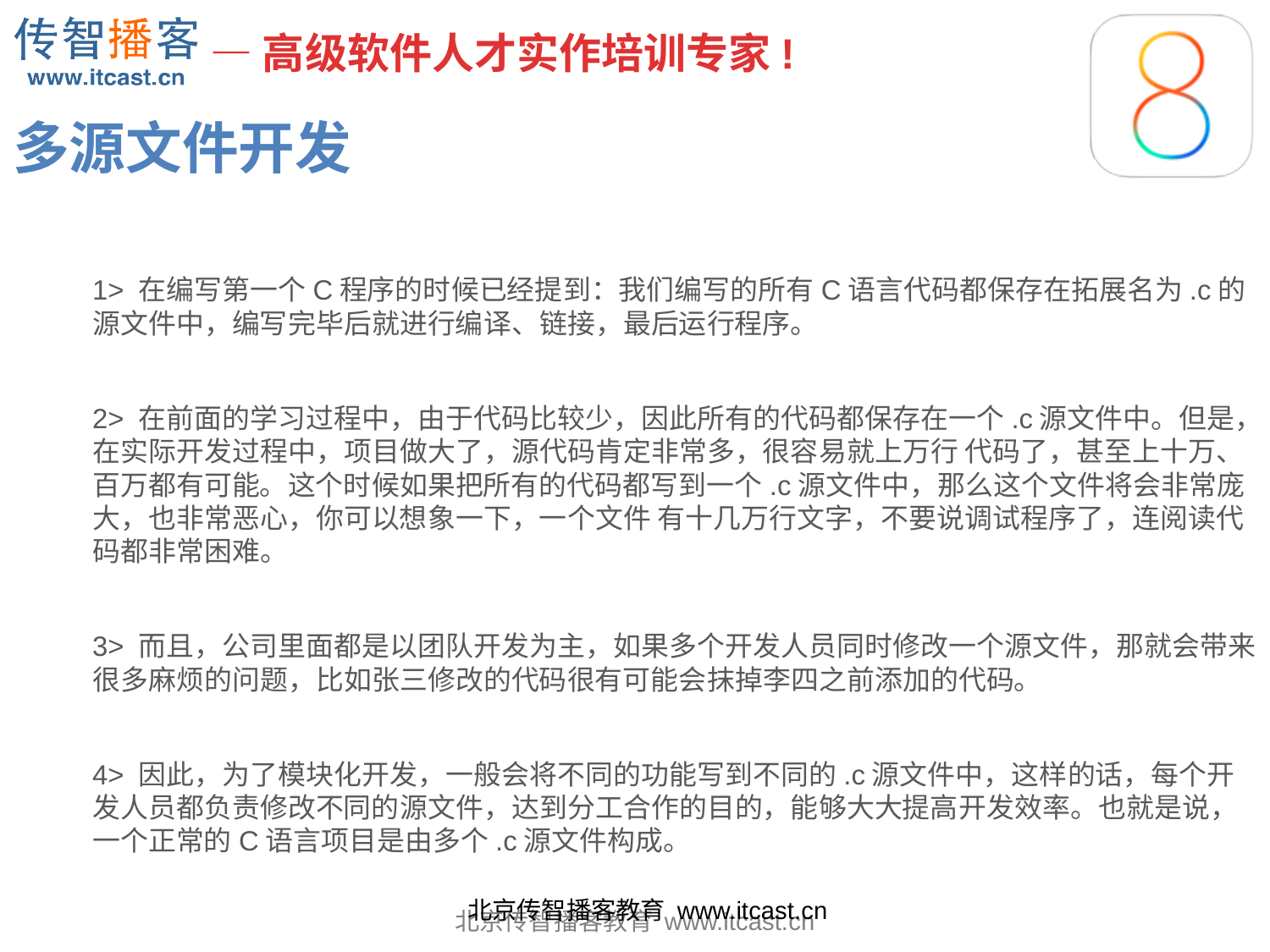

多源文件开发
1> 在编写第一个C程序的时候已经提到：我们编写的所有C语言代码都保存在拓展名为.c的源文件中，编写完毕后就进行编译、链接，最后运行程序。

2> 在前面的学习过程中，由于代码比较少，因此所有的代码都保存在一个.c源文件中。但是，在实际开发过程中，项目做大了，源代码肯定非常多，很容易就上万行 代码了，甚至上十万、百万都有可能。这个时候如果把所有的代码都写到一个.c源文件中，那么这个文件将会非常庞大，也非常恶心，你可以想象一下，一个文件 有十几万行文字，不要说调试程序了，连阅读代码都非常困难。

3> 而且，公司里面都是以团队开发为主，如果多个开发人员同时修改一个源文件，那就会带来很多麻烦的问题，比如张三修改的代码很有可能会抹掉李四之前添加的代码。

4> 因此，为了模块化开发，一般会将不同的功能写到不同的.c源文件中，这样的话，每个开发人员都负责修改不同的源文件，达到分工合作的目的，能够大大提高开发效率。也就是说，一个正常的C语言项目是由多个.c源文件构成。
北京传智播客教育 www.itcast.cn